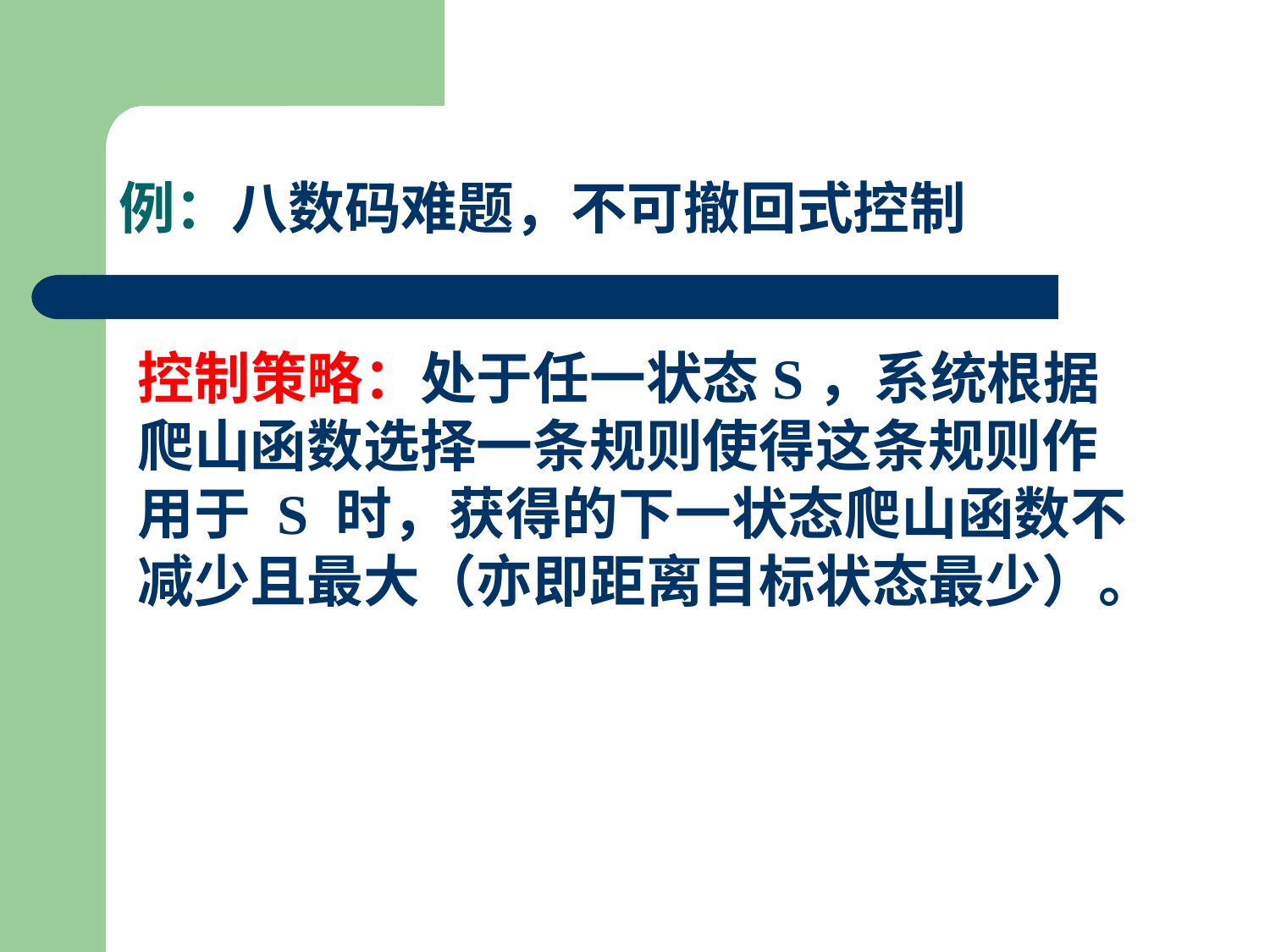

例：八数码难题，不可撤回式控制
控制策略：处于任一状态S，系统根据爬山函数选择一条规则使得这条规则作用于 S 时，获得的下一状态爬山函数不减少且最大（亦即距离目标状态最少）。

22